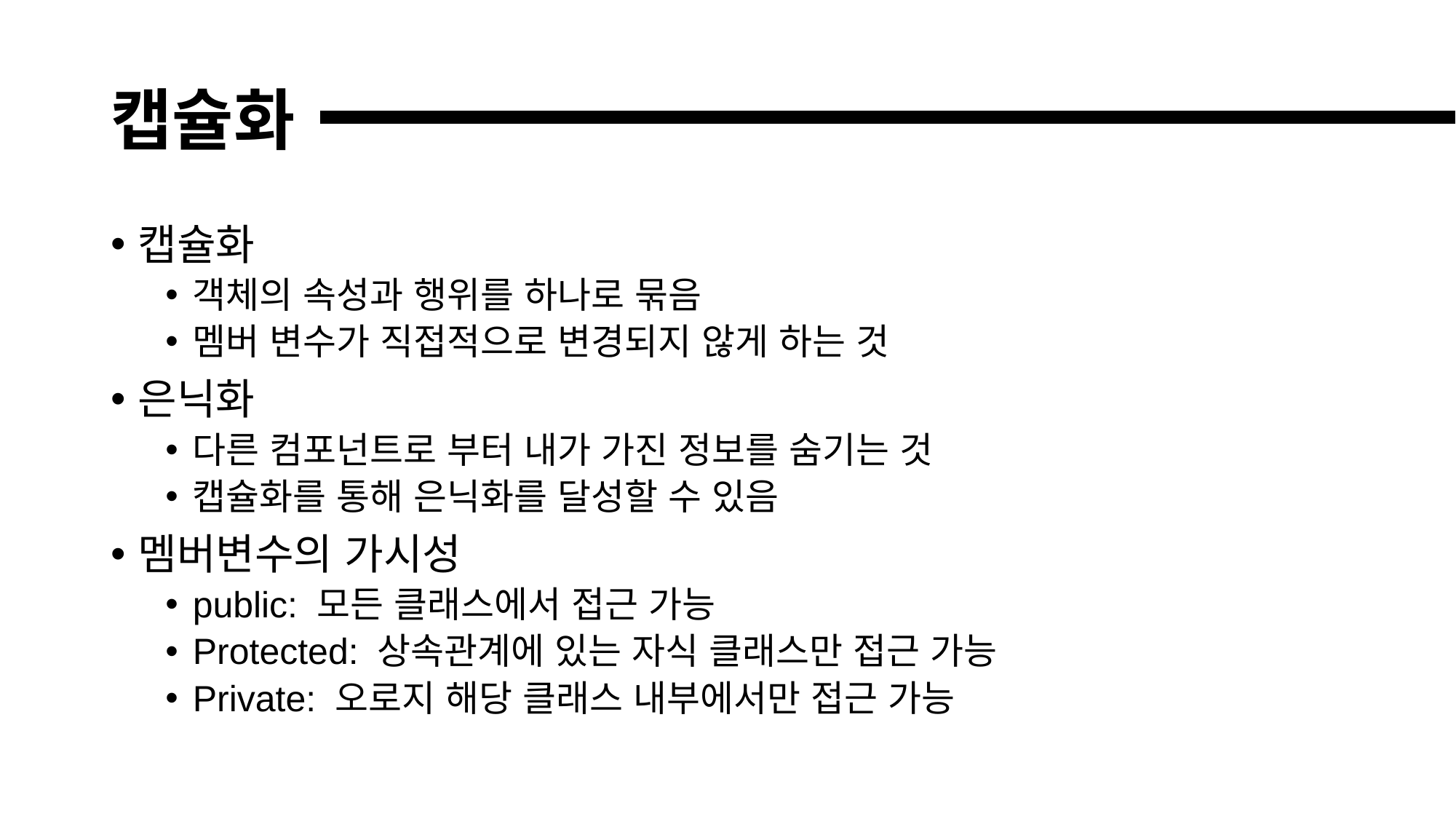

# 캡슐화

캡슐화
객체의 속성과 행위를 하나로 묶음
멤버 변수가 직접적으로 변경되지 않게 하는 것
은닉화
다른 컴포넌트로 부터 내가 가진 정보를 숨기는 것
캡슐화를 통해 은닉화를 달성할 수 있음
멤버변수의 가시성
public: 모든 클래스에서 접근 가능
Protected: 상속관계에 있는 자식 클래스만 접근 가능
Private: 오로지 해당 클래스 내부에서만 접근 가능